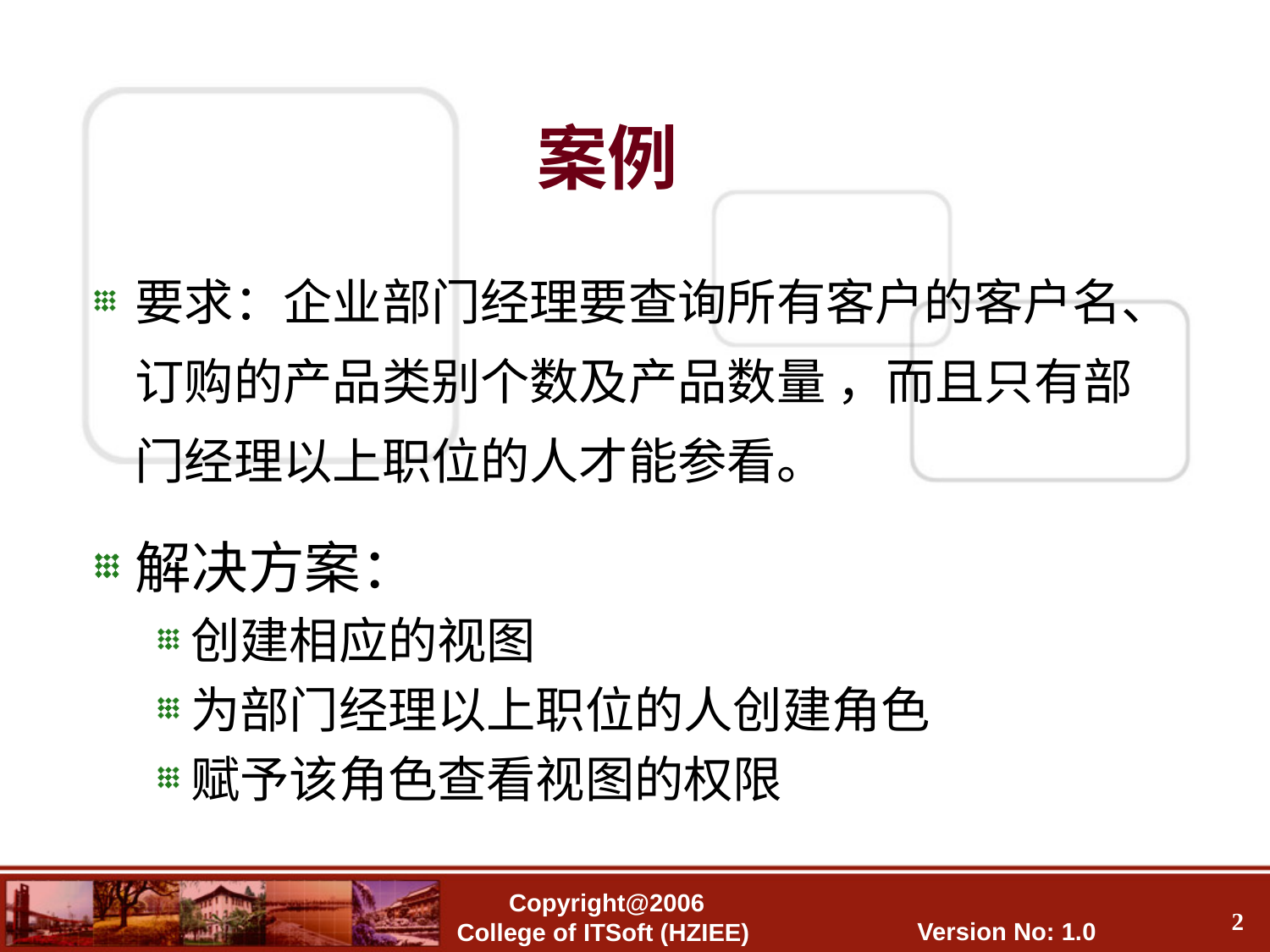

# 案例
要求：企业部门经理要查询所有客户的客户名、订购的产品类别个数及产品数量 ，而且只有部门经理以上职位的人才能参看。
解决方案：
创建相应的视图
为部门经理以上职位的人创建角色
赋予该角色查看视图的权限